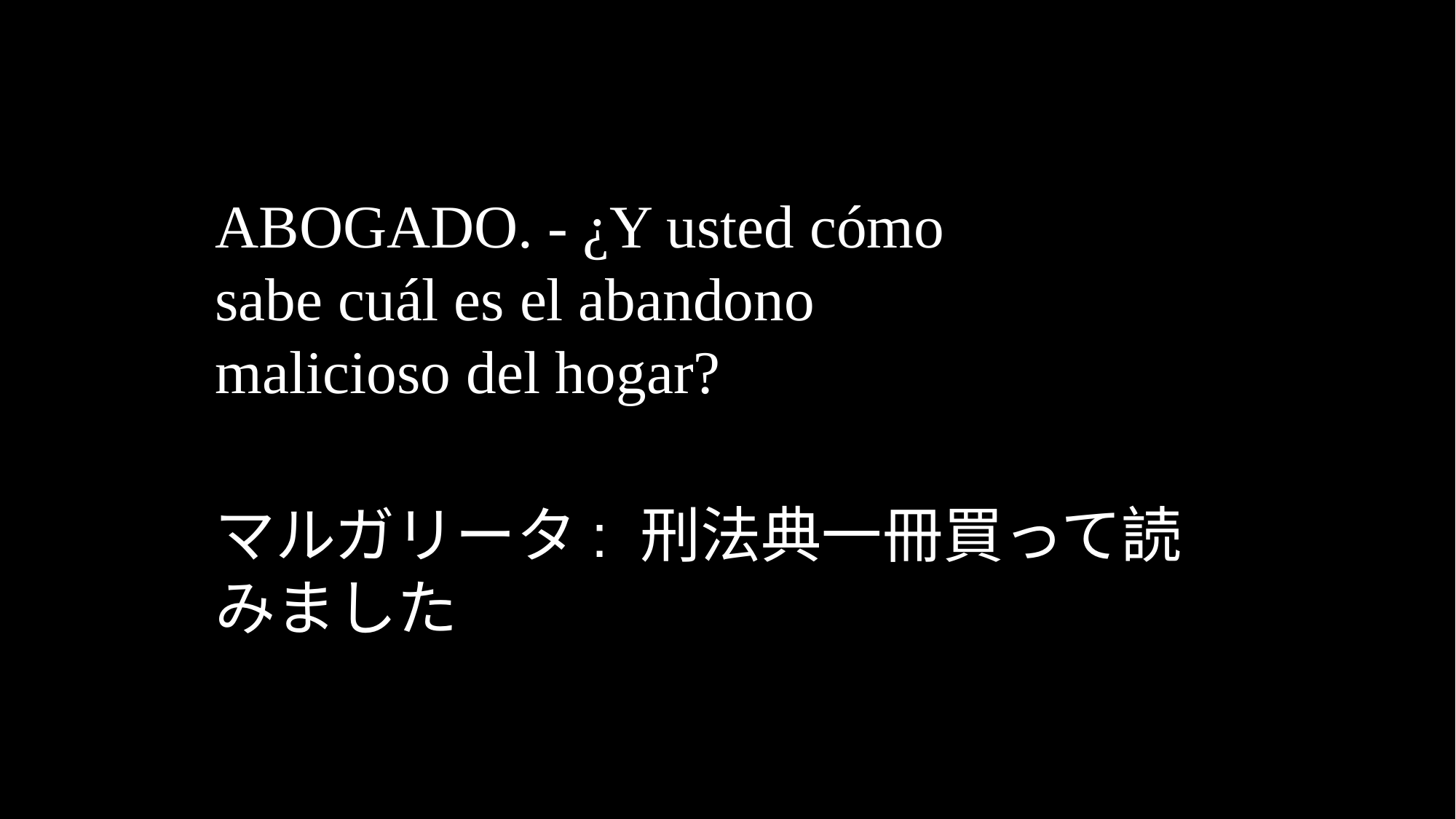

ABOGADO. - ¿Y usted cómo sabe cuál es el abandono malicioso del hogar?

マルガリータ: 刑法典一冊買って読みました